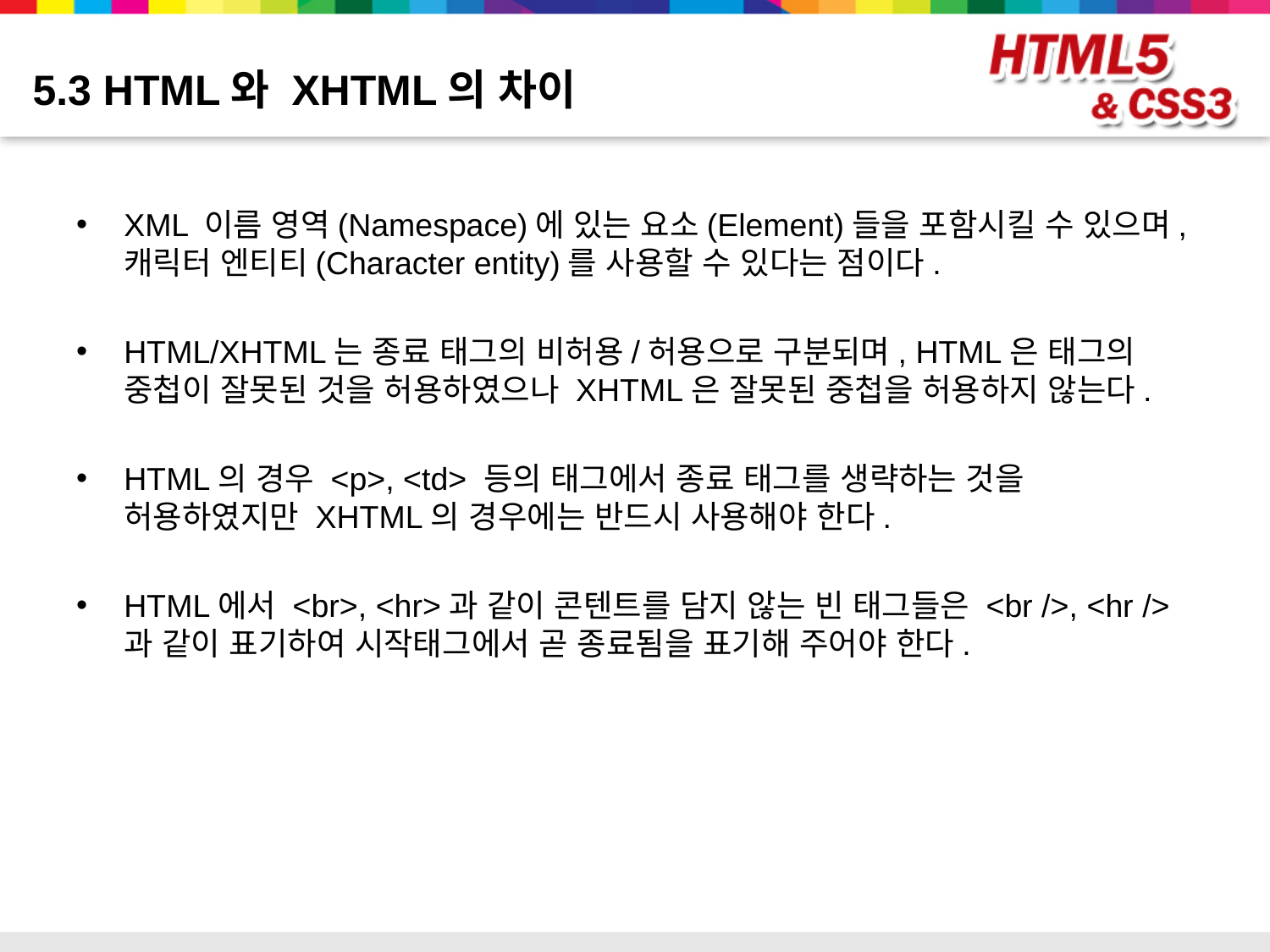

# 5.3 HTML와 XHTML의 차이
XML 이름 영역(Namespace)에 있는 요소(Element)들을 포함시킬 수 있으며, 캐릭터 엔티티(Character entity)를 사용할 수 있다는 점이다.

HTML/XHTML는 종료 태그의 비허용/허용으로 구분되며, HTML은 태그의 중첩이 잘못된 것을 허용하였으나 XHTML은 잘못된 중첩을 허용하지 않는다.

HTML의 경우 <p>, <td> 등의 태그에서 종료 태그를 생략하는 것을 허용하였지만 XHTML의 경우에는 반드시 사용해야 한다.

HTML에서 <br>, <hr>과 같이 콘텐트를 담지 않는 빈 태그들은 <br />, <hr />과 같이 표기하여 시작태그에서 곧 종료됨을 표기해 주어야 한다.